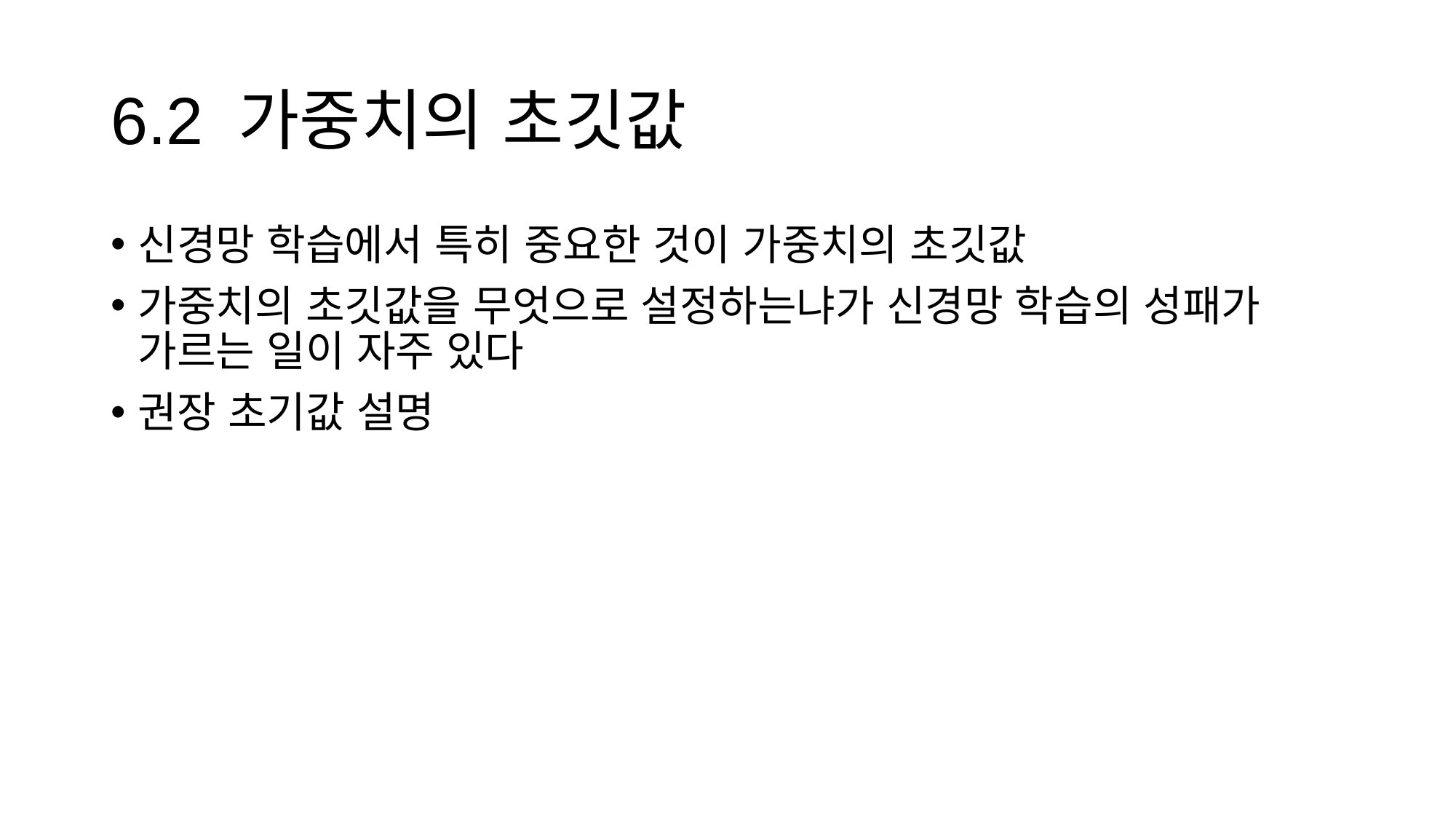

# 6.2 가중치의 초깃값
신경망 학습에서 특히 중요한 것이 가중치의 초깃값
가중치의 초깃값을 무엇으로 설정하는냐가 신경망 학습의 성패가 가르는 일이 자주 있다
권장 초기값 설명